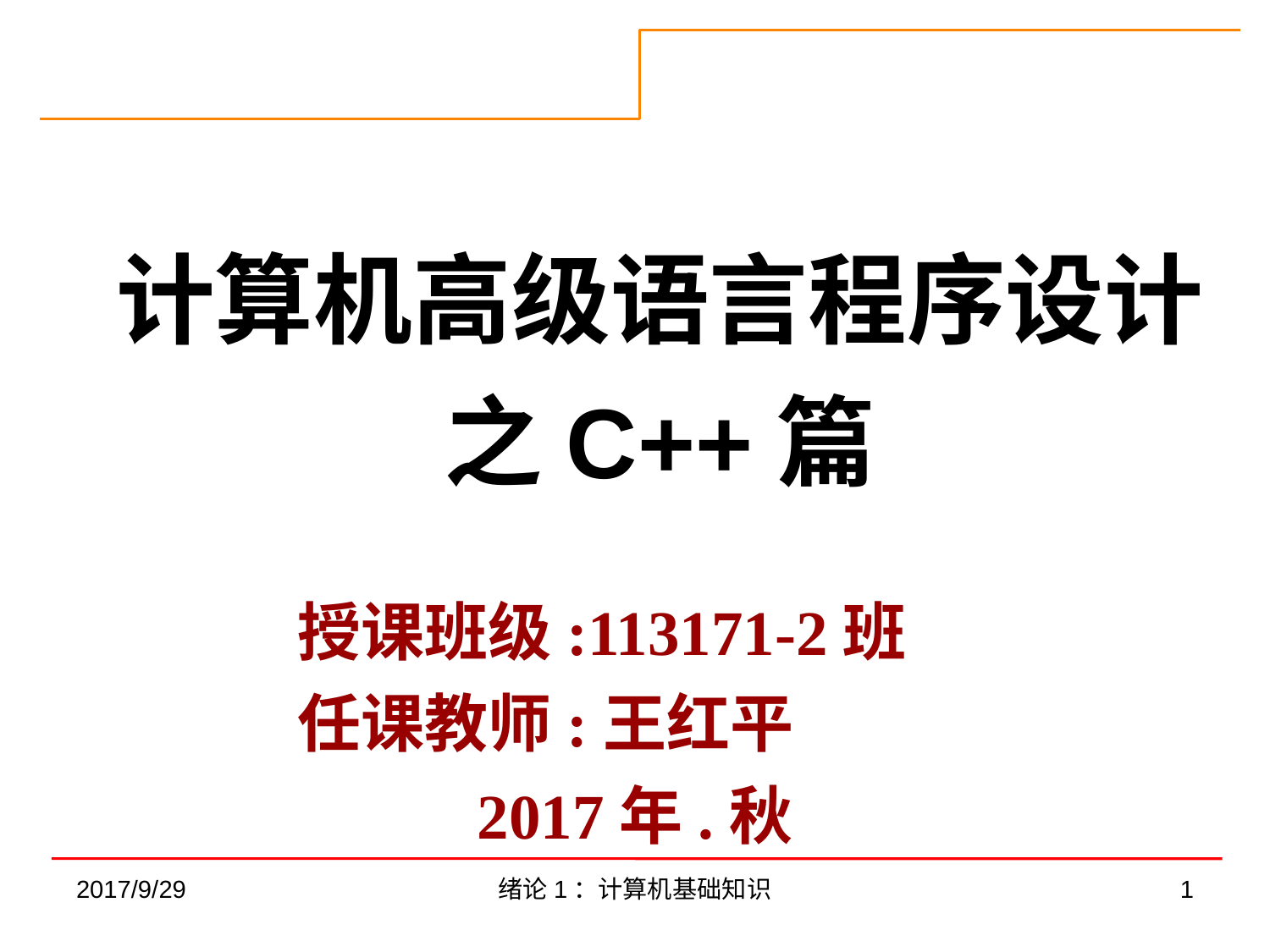

# 计算机高级语言程序设计 之C++篇
授课班级:113171-2班
任课教师:王红平
2017年.秋
2017/9/29
绪论1：计算机基础知识
1